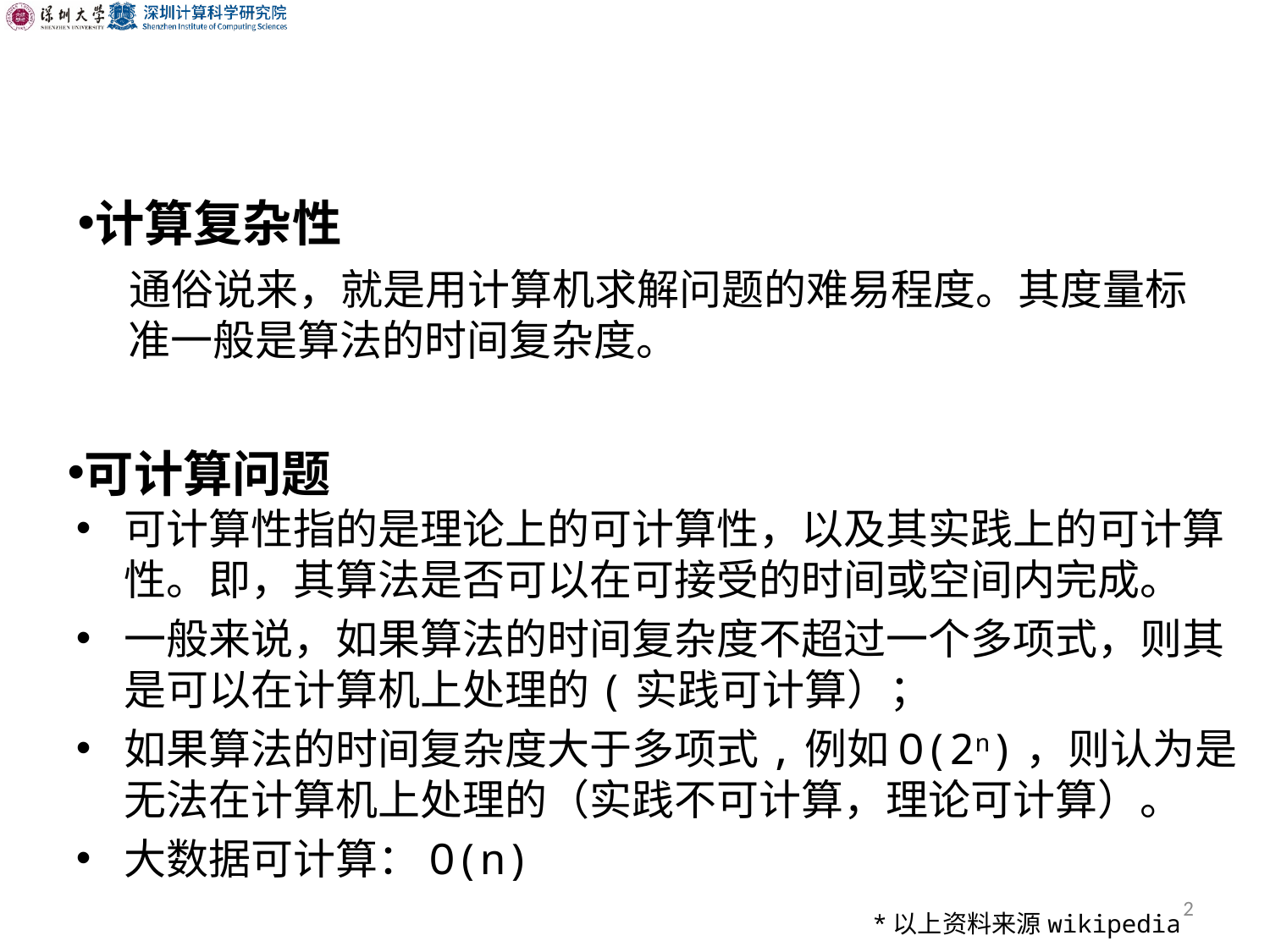

计算复杂性
    通俗说来，就是用计算机求解问题的难易程度。其度量标准一般是算法的时间复杂度。
可计算问题
可计算性指的是理论上的可计算性，以及其实践上的可计算性。即，其算法是否可以在可接受的时间或空间内完成。
一般来说，如果算法的时间复杂度不超过一个多项式，则其是可以在计算机上处理的(实践可计算）；
如果算法的时间复杂度大于多项式,例如O(2n)，则认为是无法在计算机上处理的（实践不可计算，理论可计算）。
大数据可计算：O(n)
2
*以上资料来源wikipedia